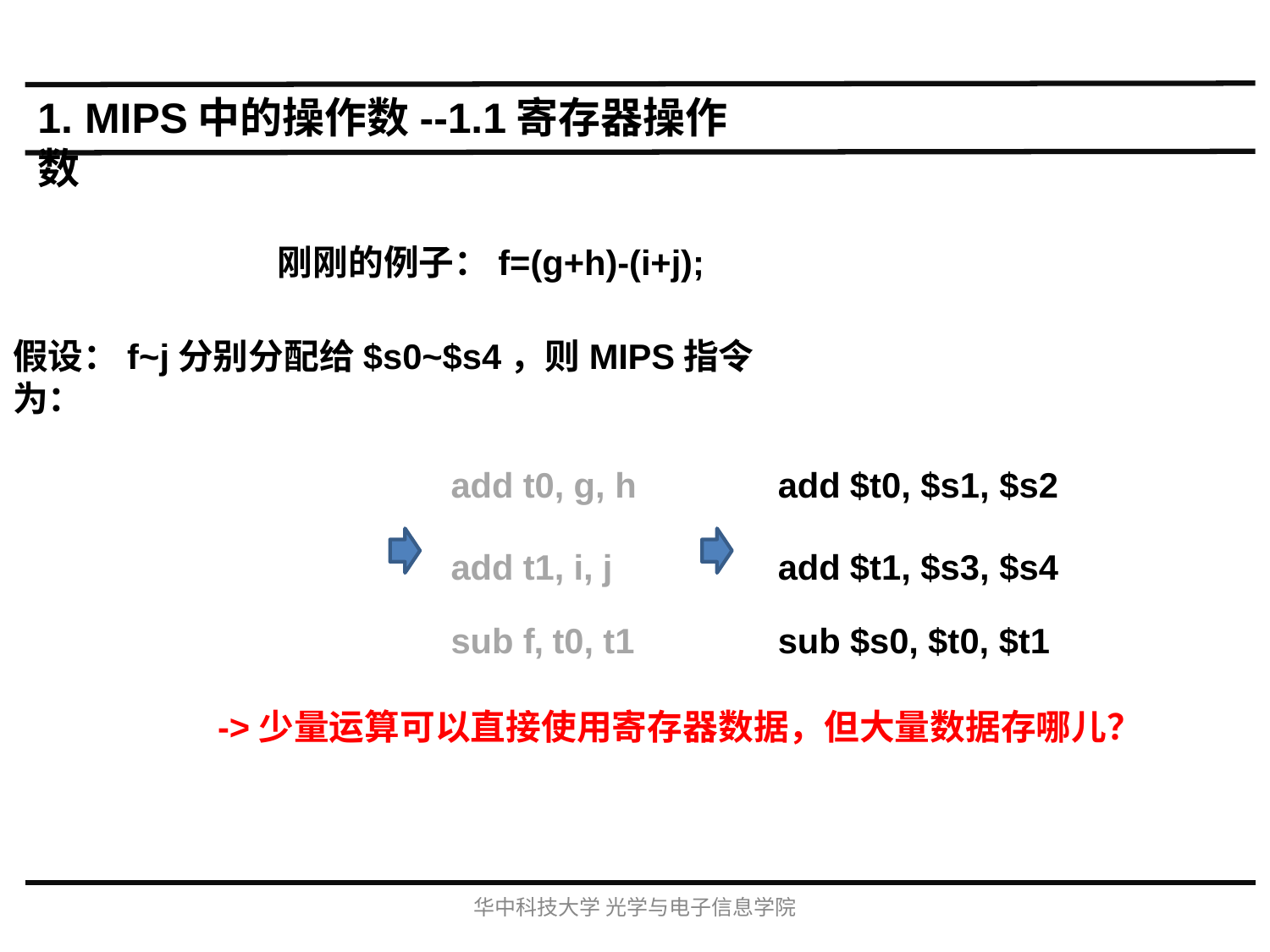

# 1. MIPS中的操作数--1.1寄存器操作数
刚刚的例子：f=(g+h)-(i+j);

假设：f~j分别分配给$s0~$s4，则MIPS指令为：
add t0, g, h
add t1, i, j  sub f, t0, t1
add $t0, $s1, $s2
add $t1, $s3, $s4  sub $s0, $t0, $t1

->少量运算可以直接使用寄存器数据，但大量数据存哪儿？
华中科技大学光学与电子信息学院